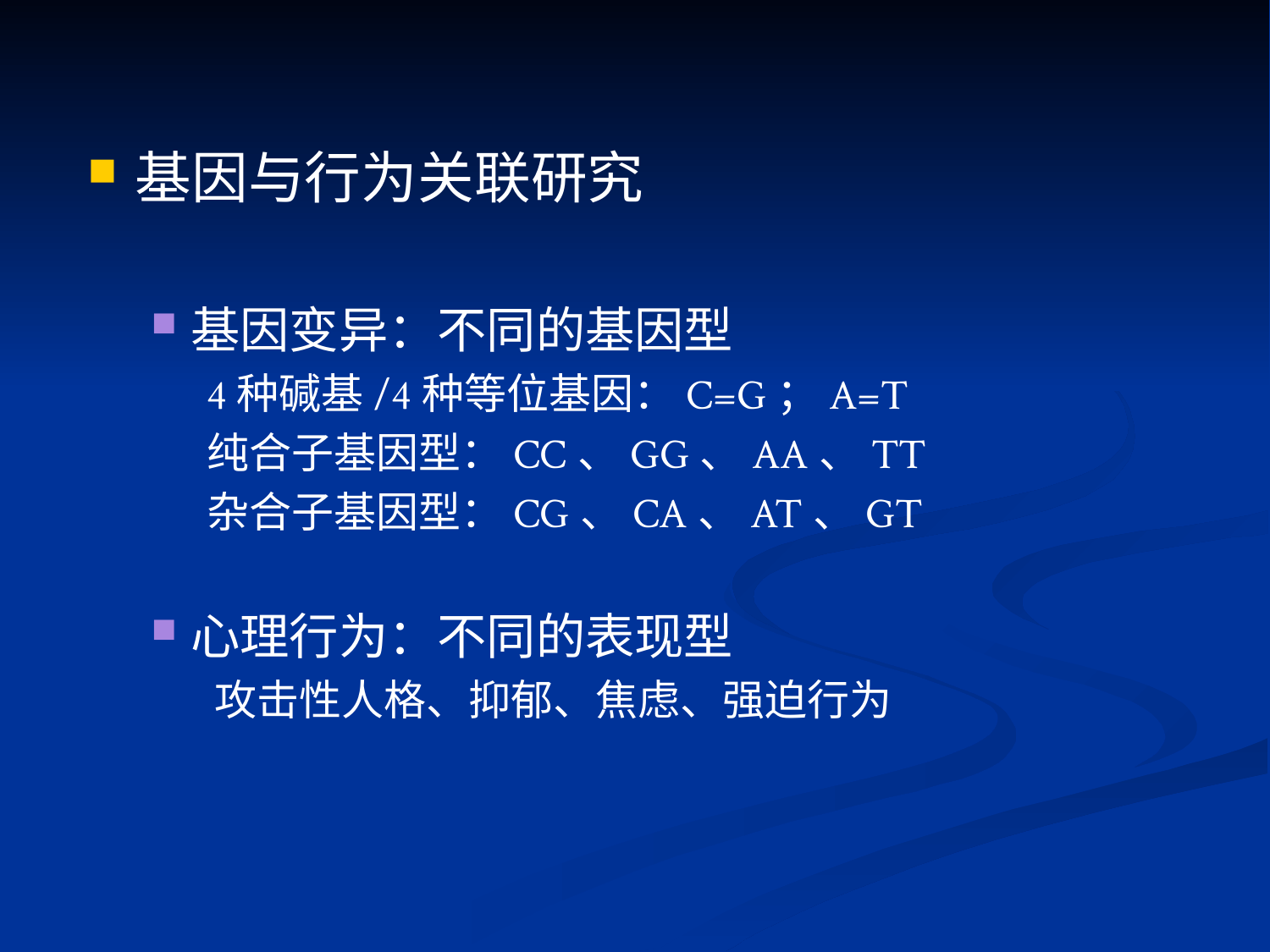

基因与行为关联研究

基因变异：不同的基因型
4种碱基/4种等位基因：C=G；A=T
纯合子基因型：CC、GG、AA、TT
杂合子基因型：CG、CA、AT、GT

心理行为：不同的表现型
攻击性人格、抑郁、焦虑、强迫行为